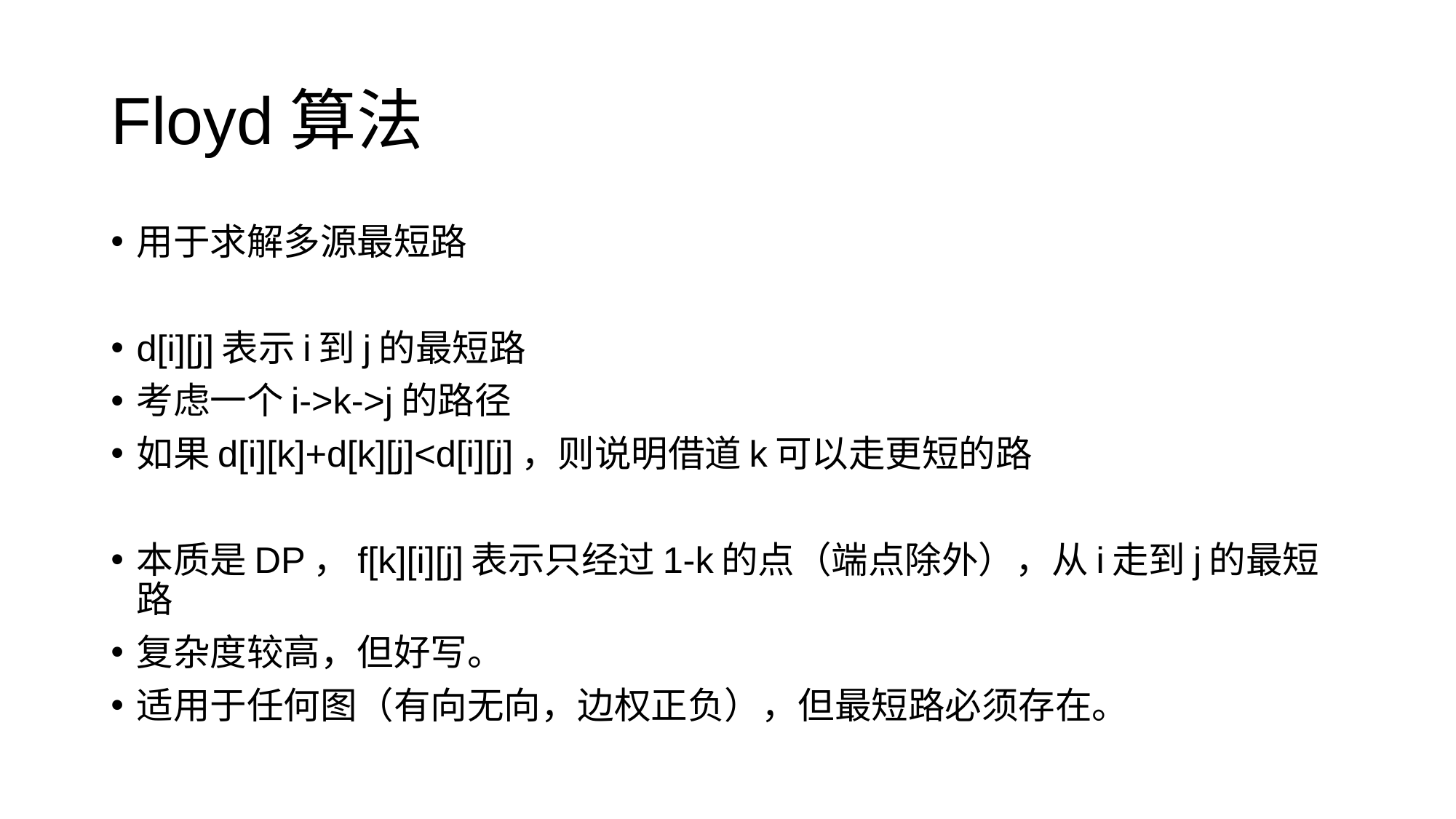

# Floyd算法
用于求解多源最短路

d[i][j]表示i到j的最短路
考虑一个i->k->j的路径
如果d[i][k]+d[k][j]<d[i][j]，则说明借道k可以走更短的路

本质是DP，f[k][i][j]表示只经过1-k的点（端点除外），从i走到j的最短路
复杂度较高，但好写。
适用于任何图（有向无向，边权正负），但最短路必须存在。